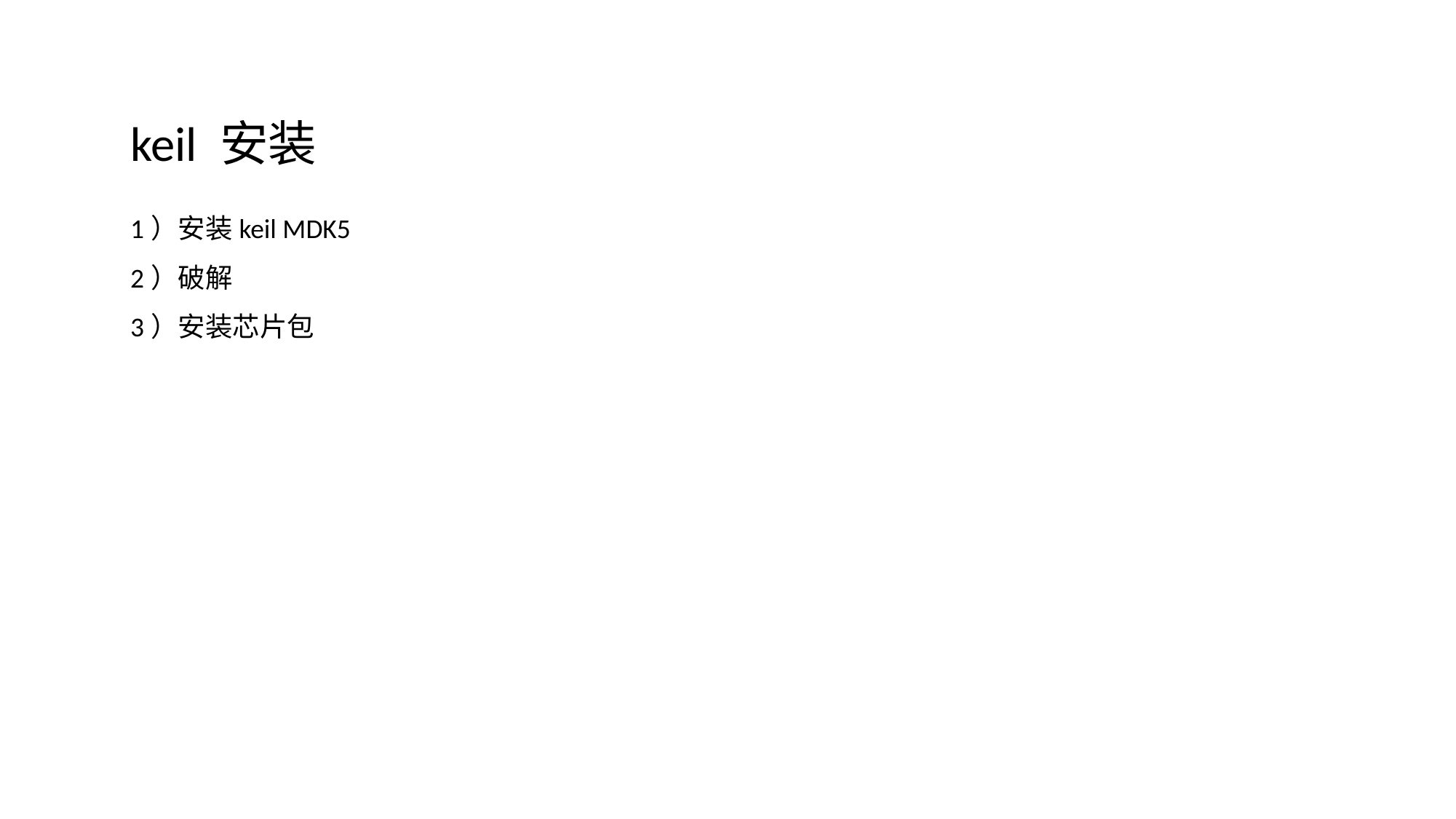

# keil 安装
1）安装keil MDK5
2）破解
3）安装芯片包